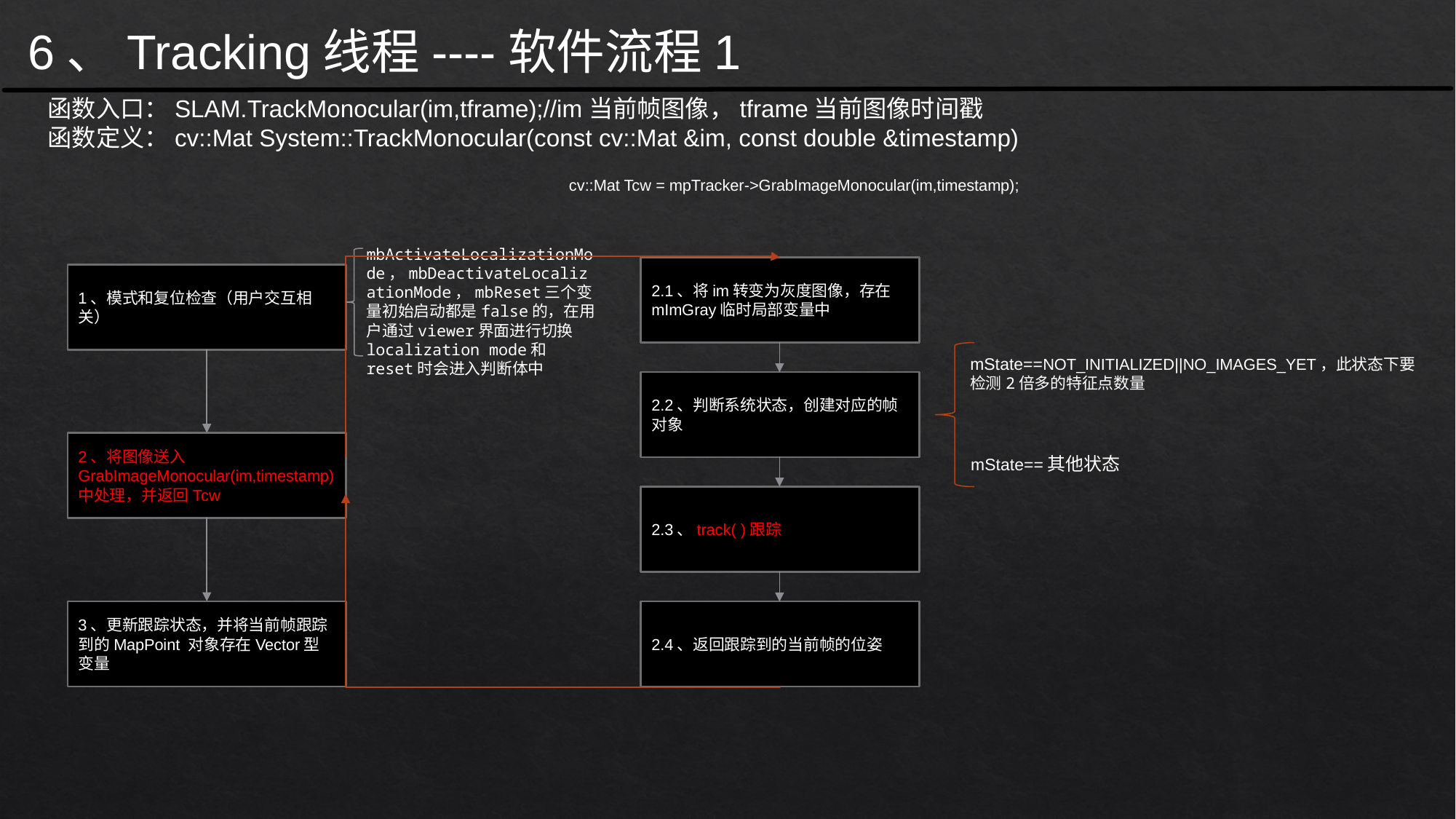

6、Tracking线程----软件流程1
函数入口：SLAM.TrackMonocular(im,tframe);//im当前帧图像，tframe当前图像时间戳
函数定义：cv::Mat System::TrackMonocular(const cv::Mat &im, const double &timestamp)
cv::Mat Tcw = mpTracker->GrabImageMonocular(im,timestamp);
mbActivateLocalizationMode，mbDeactivateLocalizationMode，mbReset三个变量初始启动都是false的，在用户通过viewer界面进行切换localization mode和reset时会进入判断体中

2.1、将im转变为灰度图像，存在mImGray临时局部变量中
1、模式和复位检查（用户交互相关）

mState==NOT_INITIALIZED||NO_IMAGES_YET，此状态下要检测2倍多的特征点数量
2.2、判断系统状态，创建对应的帧对象
2、将图像送入GrabImageMonocular(im,timestamp)中处理，并返回Tcw
mState==其他状态
2.3、track( )跟踪
3、更新跟踪状态，并将当前帧跟踪到的MapPoint 对象存在Vector型变量
2.4、返回跟踪到的当前帧的位姿